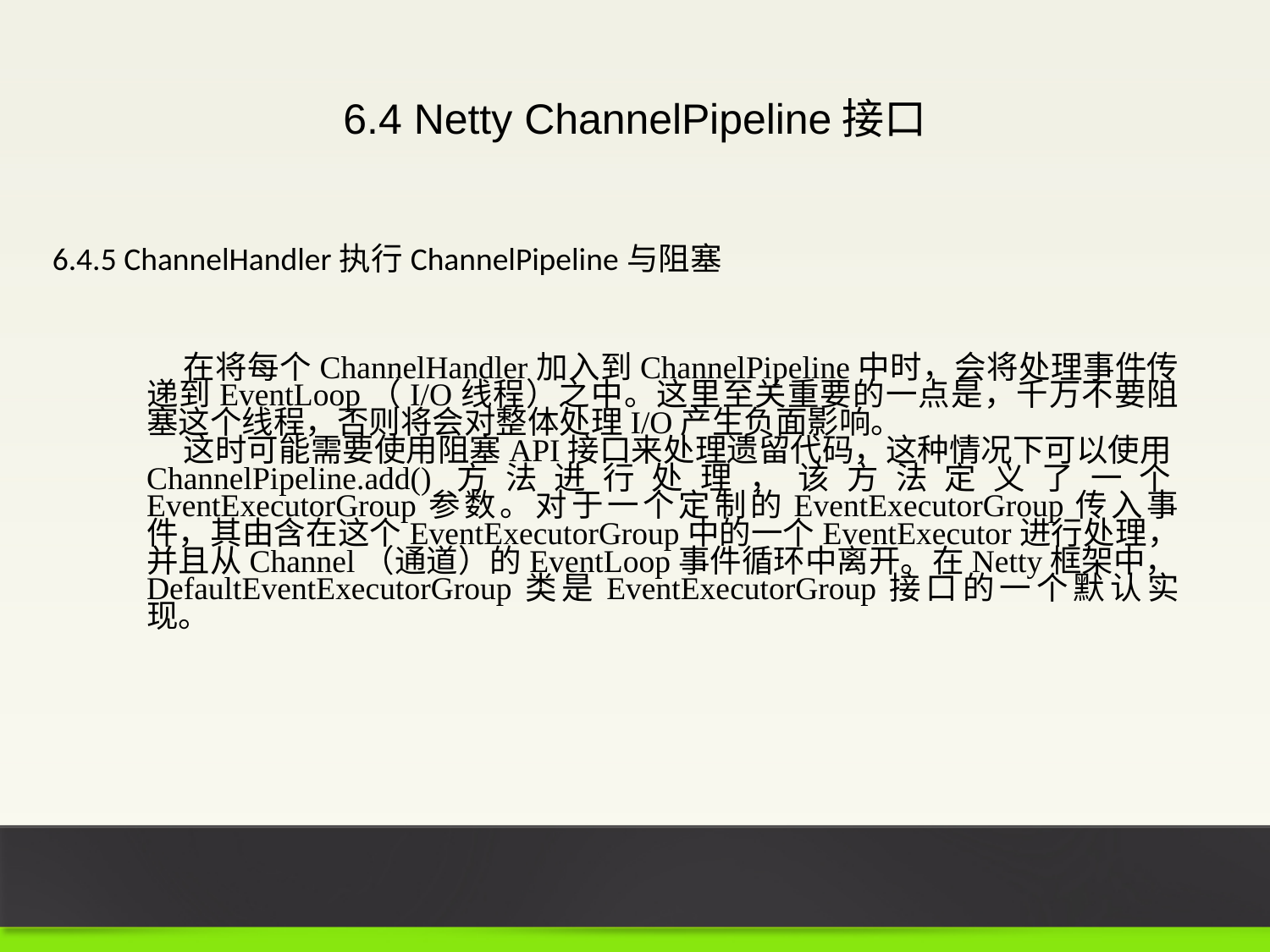

6.4 Netty ChannelPipeline接口
6.4.5 ChannelHandler执行ChannelPipeline与阻塞
在将每个ChannelHandler加入到ChannelPipeline中时，会将处理事件传递到EventLoop（I/O线程）之中。这里至关重要的一点是，千万不要阻塞这个线程，否则将会对整体处理I/O产生负面影响。
这时可能需要使用阻塞API接口来处理遗留代码，这种情况下可以使用ChannelPipeline.add()方法进行处理，该方法定义了一个EventExecutorGroup参数。对于一个定制的EventExecutorGroup传入事件，其由含在这个EventExecutorGroup中的一个EventExecutor进行处理，并且从Channel（通道）的EventLoop事件循环中离开。在Netty框架中，DefaultEventExecutorGroup类是EventExecutorGroup接口的一个默认实现。